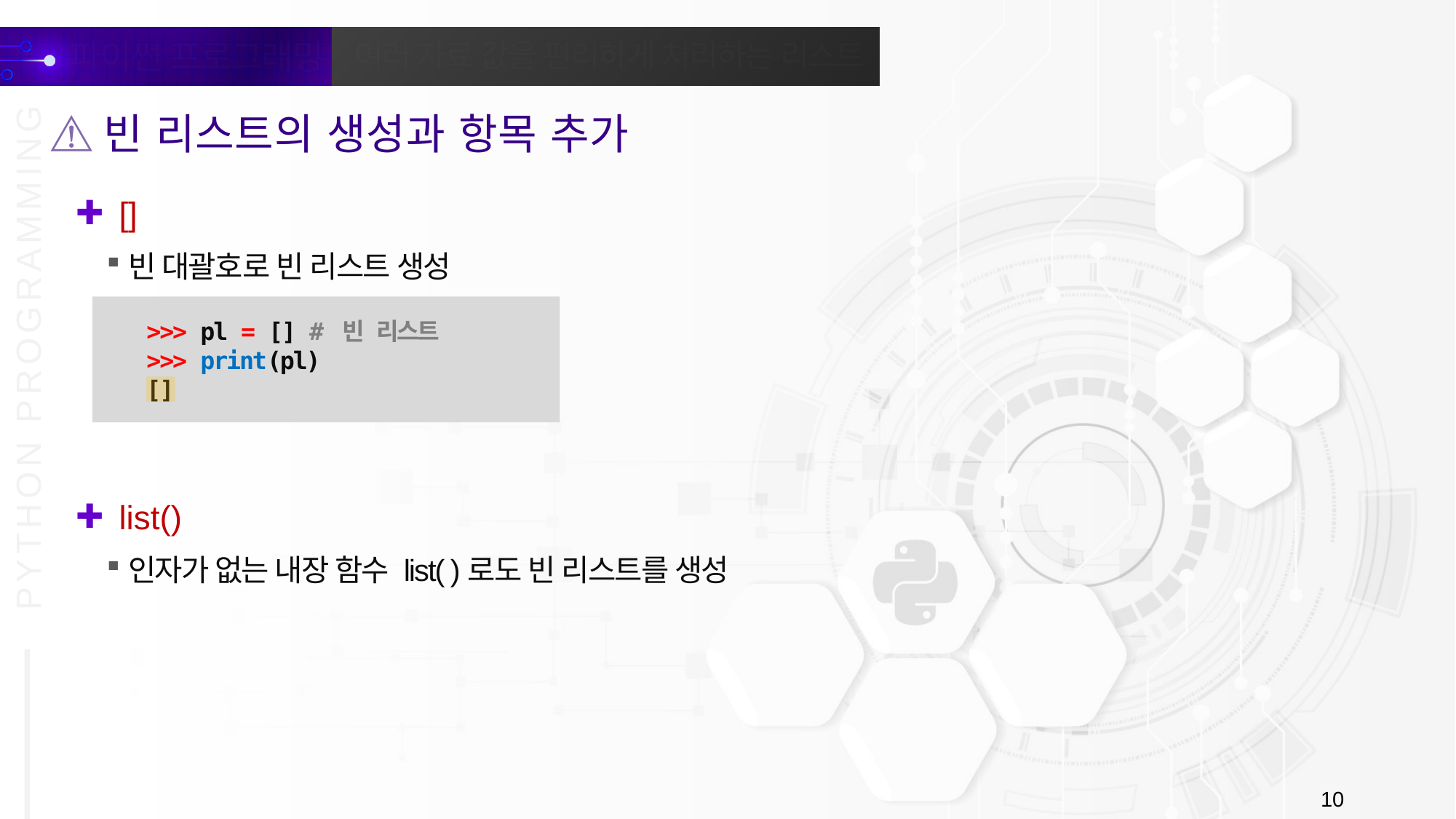

빈 리스트의 생성과 항목 추가
[]
빈 대괄호로 빈 리스트 생성
>>> pl = [] # 빈 리스트
>>> print(pl)
[]

list()
인자가 없는 내장 함수 list( )로도 빈 리스트를 생성
10